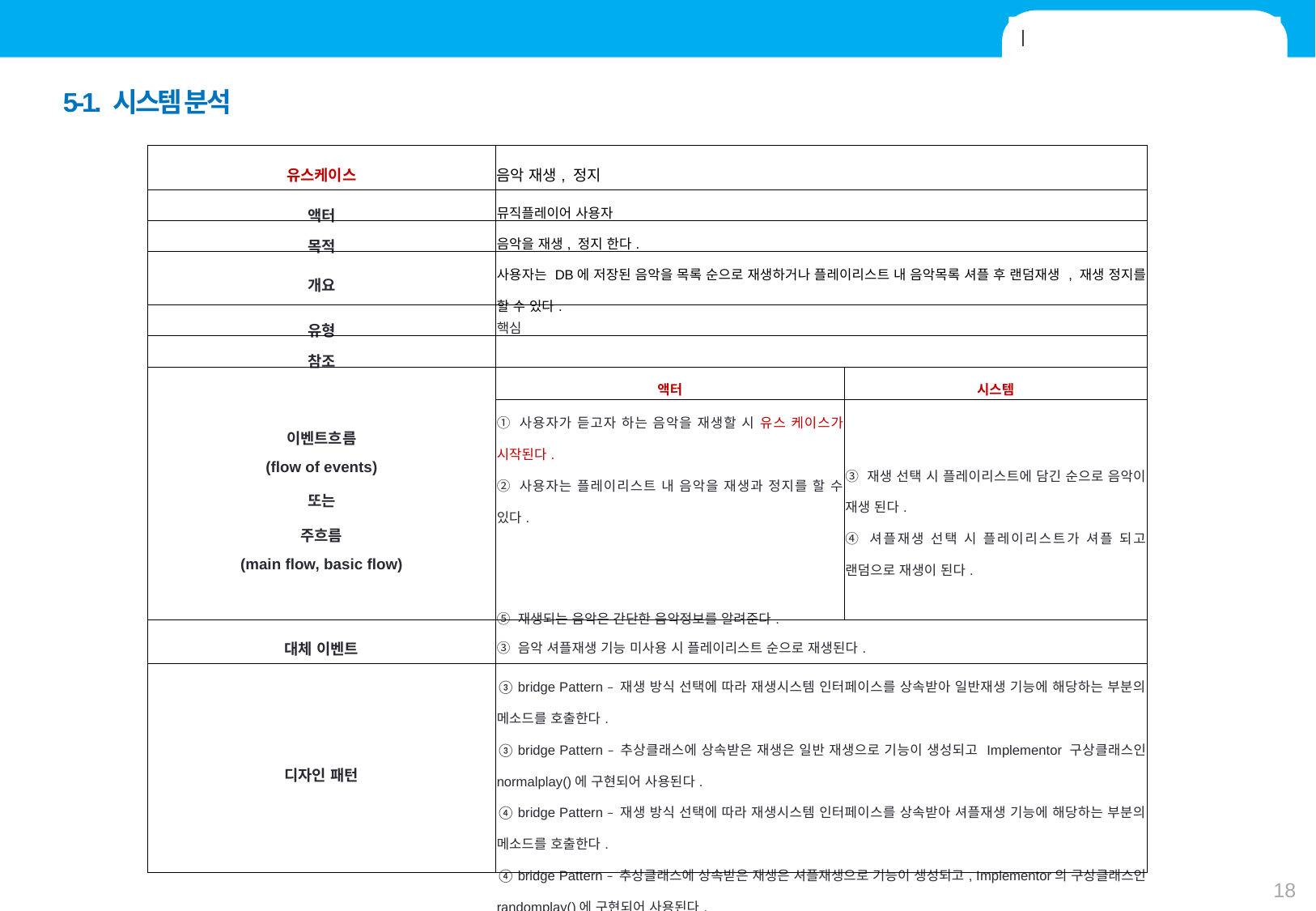

Ⅴ. 브릿지패턴 : 음악 재생, 정지

5-1. 시스템 분석
| 유스케이스 | 음악 재생, 정지 |  |
| --- | --- | --- |
| 액터 | 뮤직플레이어 사용자 |  |
| 목적 | 음악을 재생, 정지 한다. |  |
| 개요 | 사용자는 DB에 저장된 음악을 목록 순으로 재생하거나 플레이리스트 내 음악목록 셔플 후 랜덤재생 , 재생 정지를 할 수 있다. |  |
| 유형 | 핵심 |  |
| 참조 |  |  |
| 이벤트흐름 (flow of events) 또는 주흐름 (main flow, basic flow) | 액터 | 시스템 |
|  | ① 사용자가 듣고자 하는 음악을 재생할 시 유스 케이스가 시작된다. ② 사용자는 플레이리스트 내 음악을 재생과 정지를 할 수 있다. ⑤ 재생되는 음악은 간단한 음악정보를 알려준다. | ③ 재생 선택 시 플레이리스트에 담긴 순으로 음악이 재생 된다. ④ 셔플재생 선택 시 플레이리스트가 셔플 되고 랜덤으로 재생이 된다. |
| 대체 이벤트 | ③ 음악 셔플재생 기능 미사용 시 플레이리스트 순으로 재생된다. |  |
| 디자인 패턴 | ③ bridge Pattern – 재생 방식 선택에 따라 재생시스템 인터페이스를 상속받아 일반재생 기능에 해당하는 부분의 메소드를 호출한다. ③ bridge Pattern – 추상클래스에 상속받은 재생은 일반 재생으로 기능이 생성되고 Implementor 구상클래스인 normalplay()에 구현되어 사용된다. ④ bridge Pattern – 재생 방식 선택에 따라 재생시스템 인터페이스를 상속받아 셔플재생 기능에 해당하는 부분의 메소드를 호출한다. ④ bridge Pattern – 추상클래스에 상속받은 재생은 셔플재생으로 기능이 생성되고, Implementor의 구상클래스인 randomplay()에 구현되어 사용된다. |  |
18